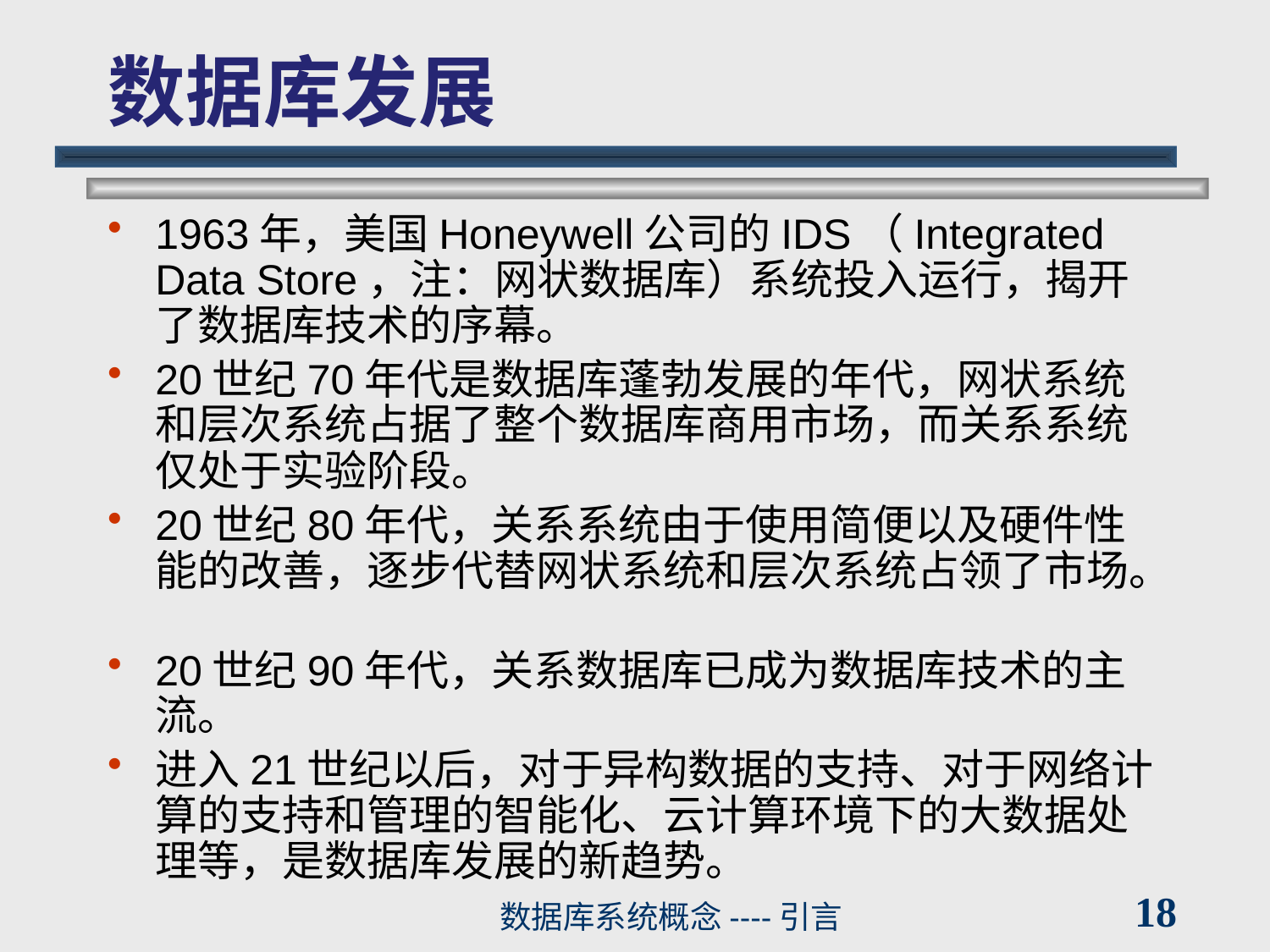

# 数据库发展
1963年，美国Honeywell公司的IDS（Integrated Data Store，注：网状数据库）系统投入运行，揭开了数据库技术的序幕。
20世纪70年代是数据库蓬勃发展的年代，网状系统和层次系统占据了整个数据库商用市场，而关系系统仅处于实验阶段。
20世纪80年代，关系系统由于使用简便以及硬件性能的改善，逐步代替网状系统和层次系统占领了市场。
20世纪90年代，关系数据库已成为数据库技术的主流。
进入21世纪以后，对于异构数据的支持、对于网络计算的支持和管理的智能化、云计算环境下的大数据处理等，是数据库发展的新趋势。

18
数据库系统概念----引言